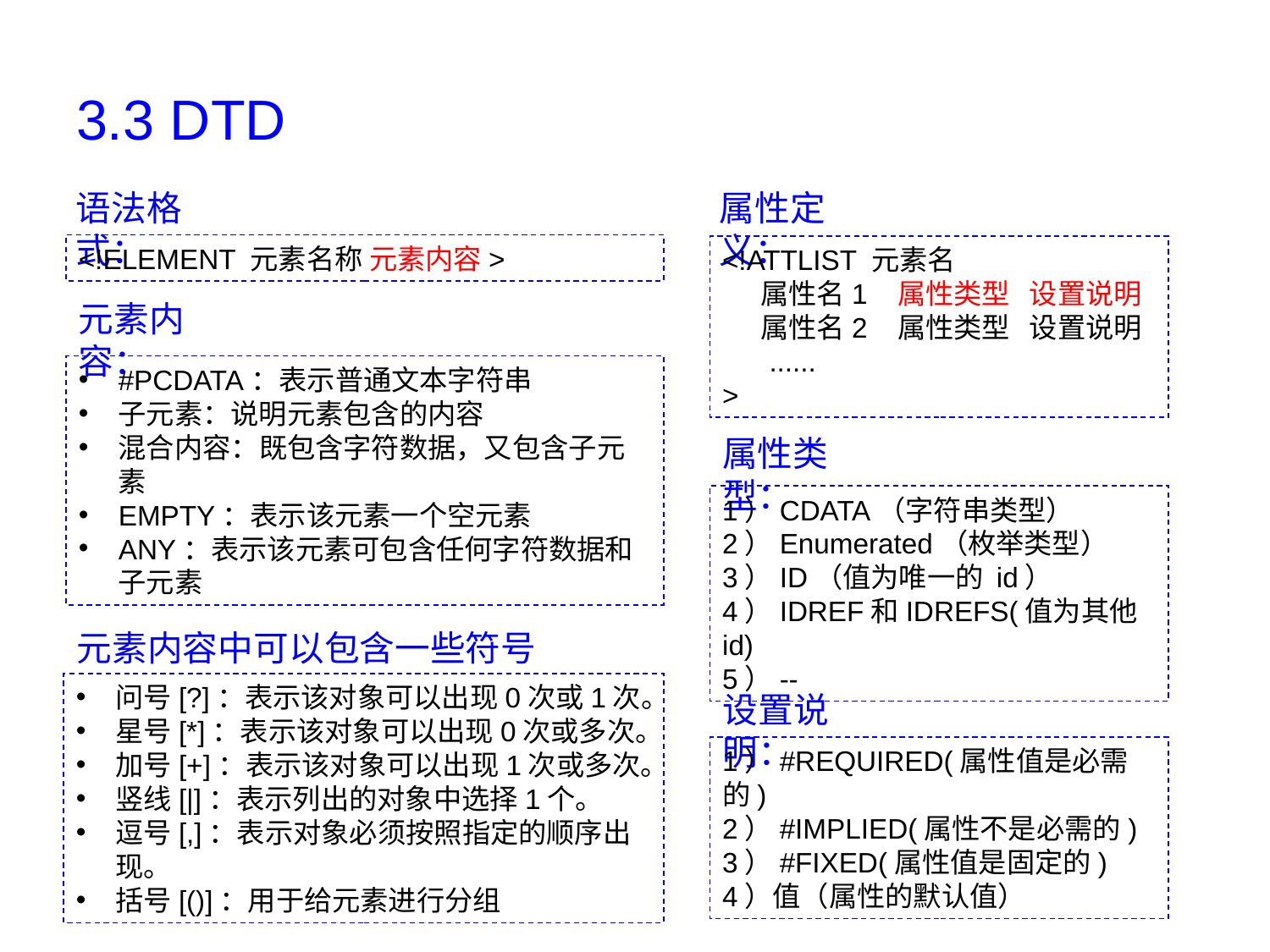

# 3.3 DTD
语法格式：
属性定义：
<!ELEMENT 元素名称 元素内容>
<!ATTLIST 元素名
     属性名1   属性类型   设置说明
     属性名2   属性类型   设置说明
      ......
>
元素内容：
#PCDATA：表示普通文本字符串
子元素：说明元素包含的内容
混合内容：既包含字符数据，又包含子元素
EMPTY：表示该元素一个空元素
ANY：表示该元素可包含任何字符数据和子元素
属性类型：
1）CDATA（字符串类型）
2）Enumerated（枚举类型）
3）ID（值为唯一的 id）
4）IDREF和IDREFS(值为其他id)
5）--
元素内容中可以包含一些符号
问号[?]：表示该对象可以出现0次或1次。
星号[*]：表示该对象可以出现0次或多次。
加号[+]：表示该对象可以出现1次或多次。
竖线[|]：表示列出的对象中选择1个。
逗号[,]：表示对象必须按照指定的顺序出现。
括号[()]：用于给元素进行分组
设置说明：
1）#REQUIRED(属性值是必需的)
2）#IMPLIED(属性不是必需的)
3）#FIXED(属性值是固定的)
4）值（属性的默认值）